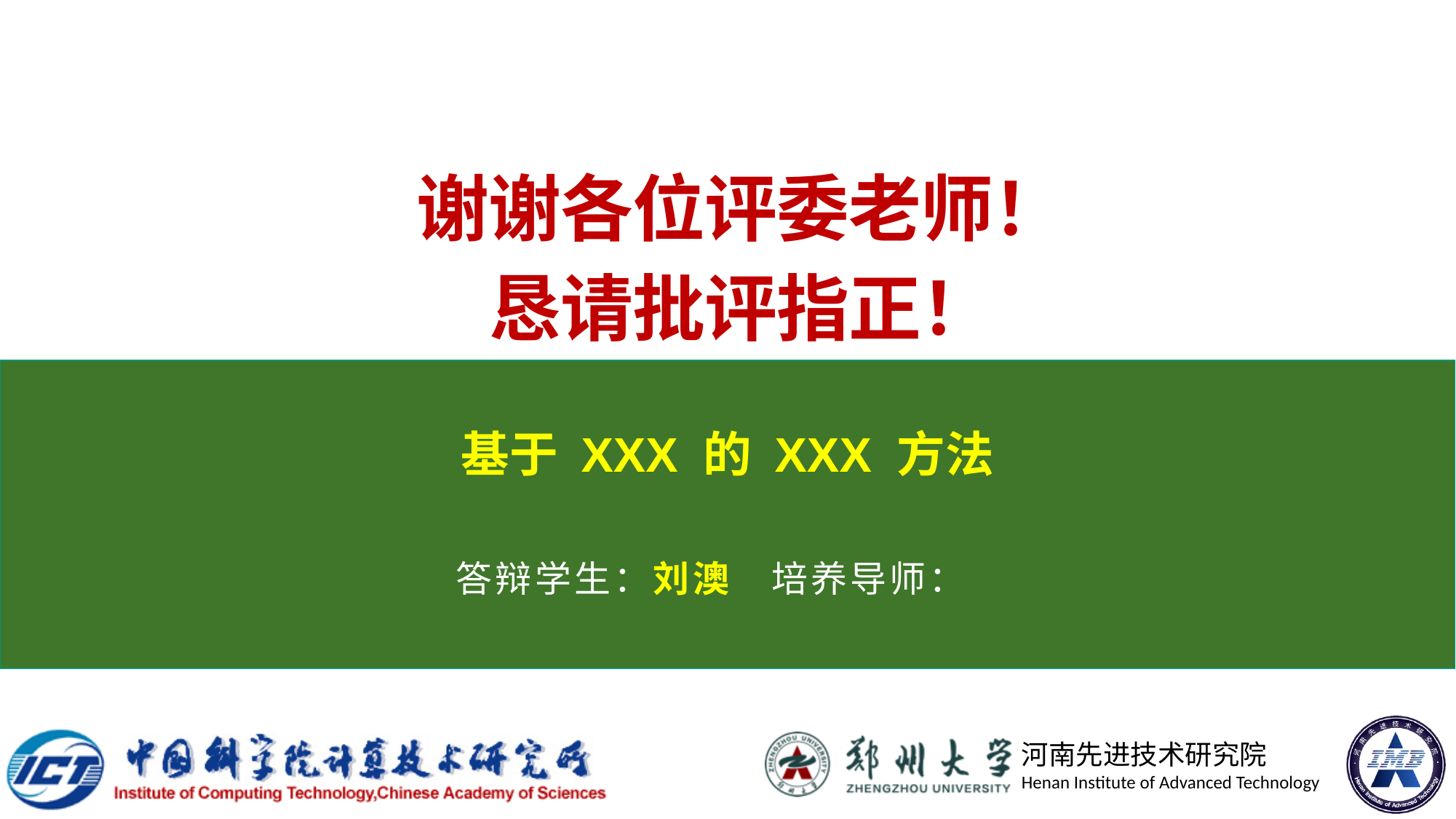

谢谢各位评委老师！
恳请批评指正！
基于 XXX 的 XXX 方法
答辩学生：刘澳　培养导师：